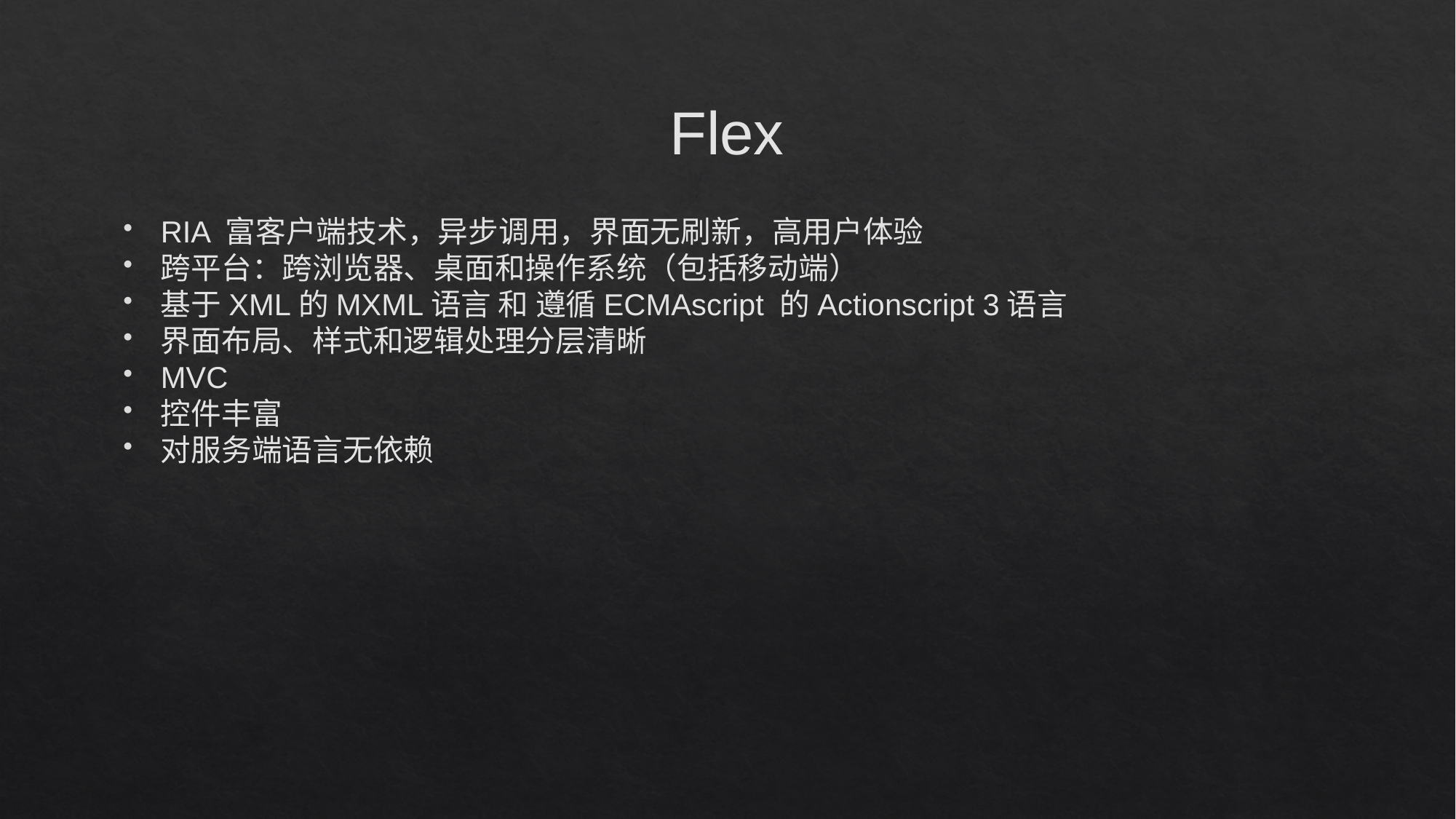

Flex
RIA 富客户端技术，异步调用，界面无刷新，高用户体验
跨平台：跨浏览器、桌面和操作系统（包括移动端）
基于XML的MXML语言 和 遵循ECMAscript 的Actionscript 3语言
界面布局、样式和逻辑处理分层清晰
MVC
控件丰富
对服务端语言无依赖